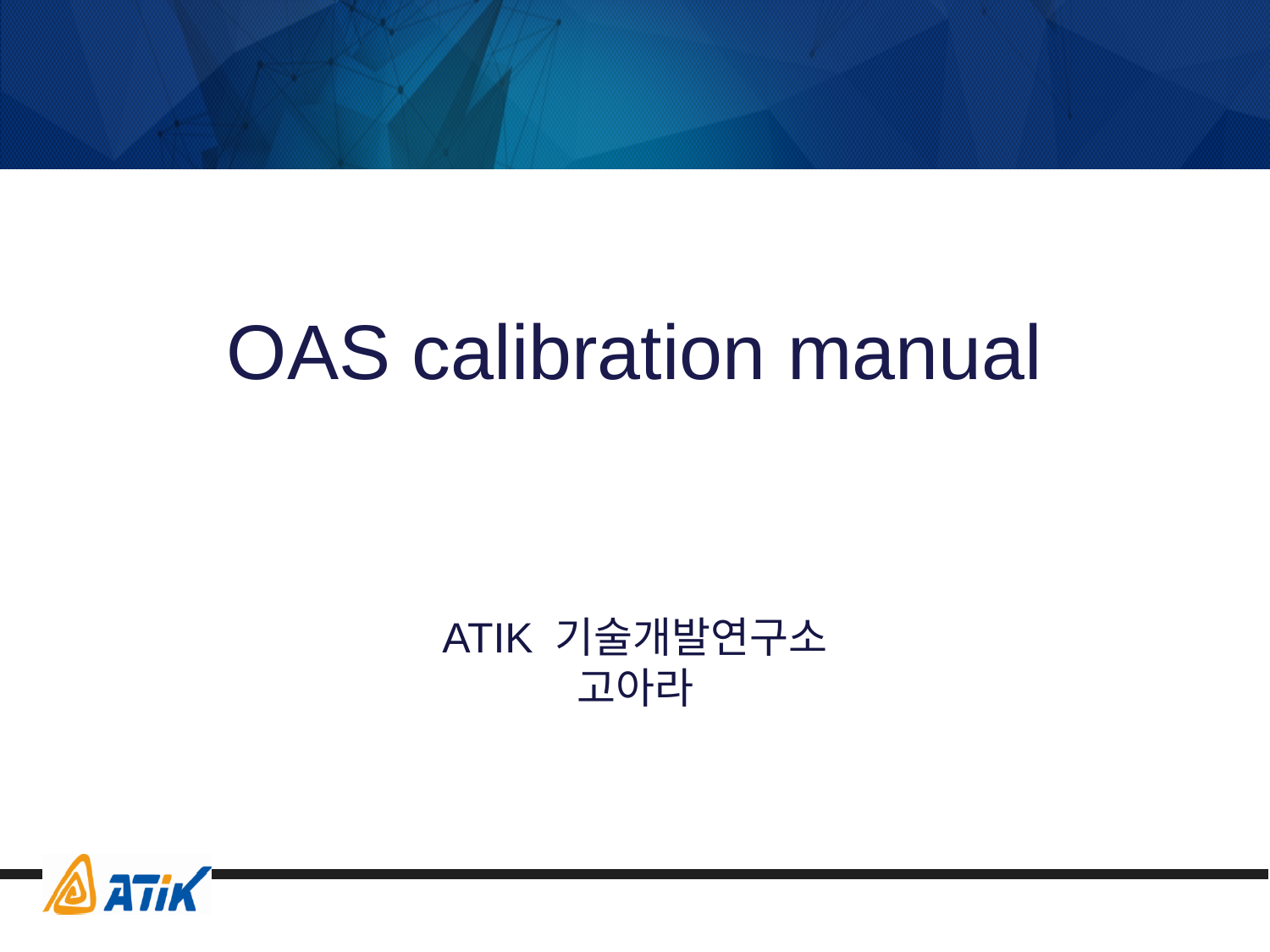

# OAS calibration manual
ATIK 기술개발연구소
고아라